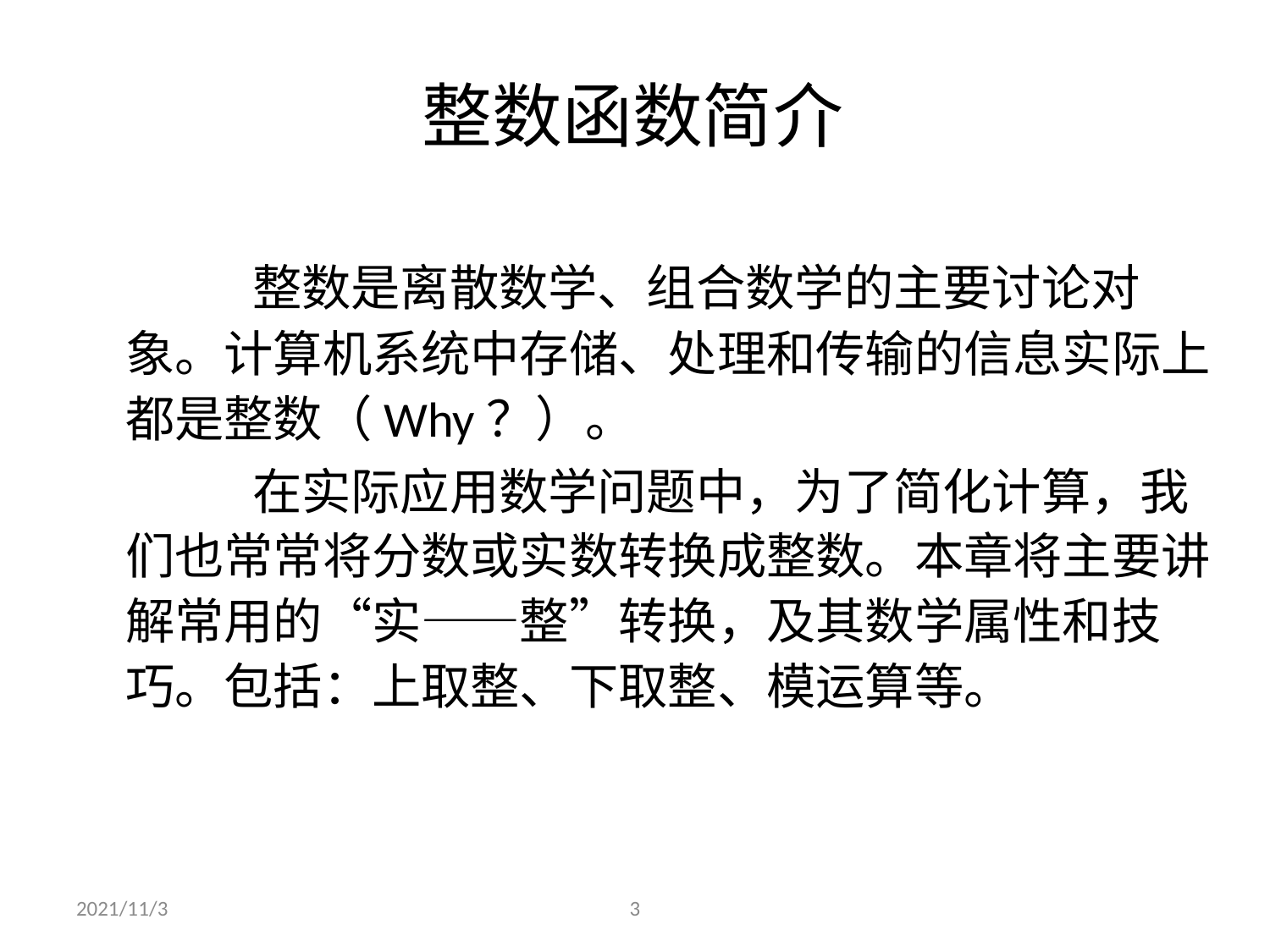

# 整数函数简介
		整数是离散数学、组合数学的主要讨论对象。计算机系统中存储、处理和传输的信息实际上都是整数（Why？）。
		在实际应用数学问题中，为了简化计算，我们也常常将分数或实数转换成整数。本章将主要讲解常用的“实——整”转换，及其数学属性和技巧。包括：上取整、下取整、模运算等。
2021/11/3
3